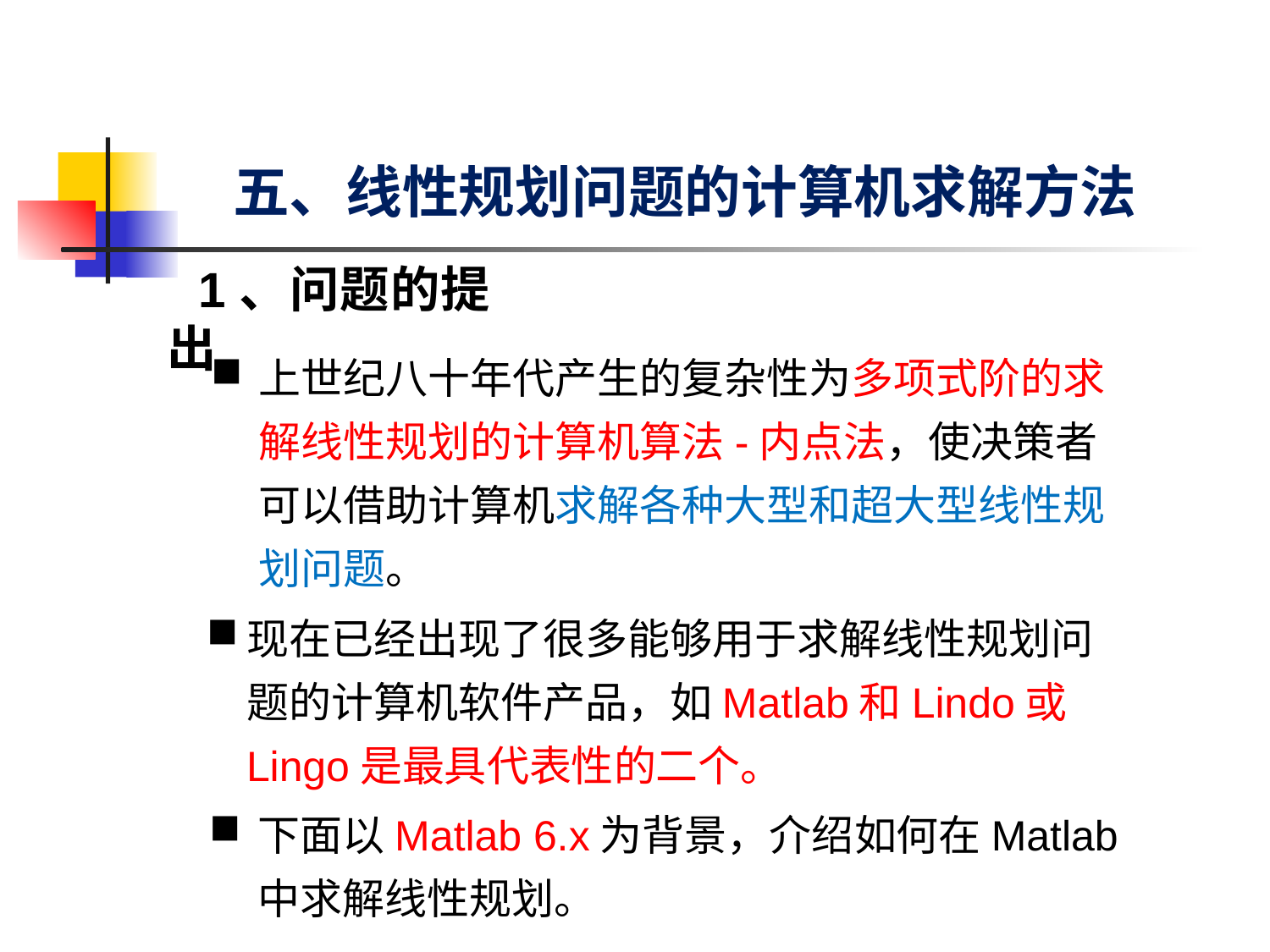

# 五、线性规划问题的计算机求解方法
1、问题的提出
上世纪八十年代产生的复杂性为多项式阶的求解线性规划的计算机算法-内点法，使决策者可以借助计算机求解各种大型和超大型线性规划问题。

现在已经出现了很多能够用于求解线性规划问题的计算机软件产品，如Matlab和Lindo或Lingo是最具代表性的二个。

下面以Matlab 6.x为背景，介绍如何在Matlab中求解线性规划。